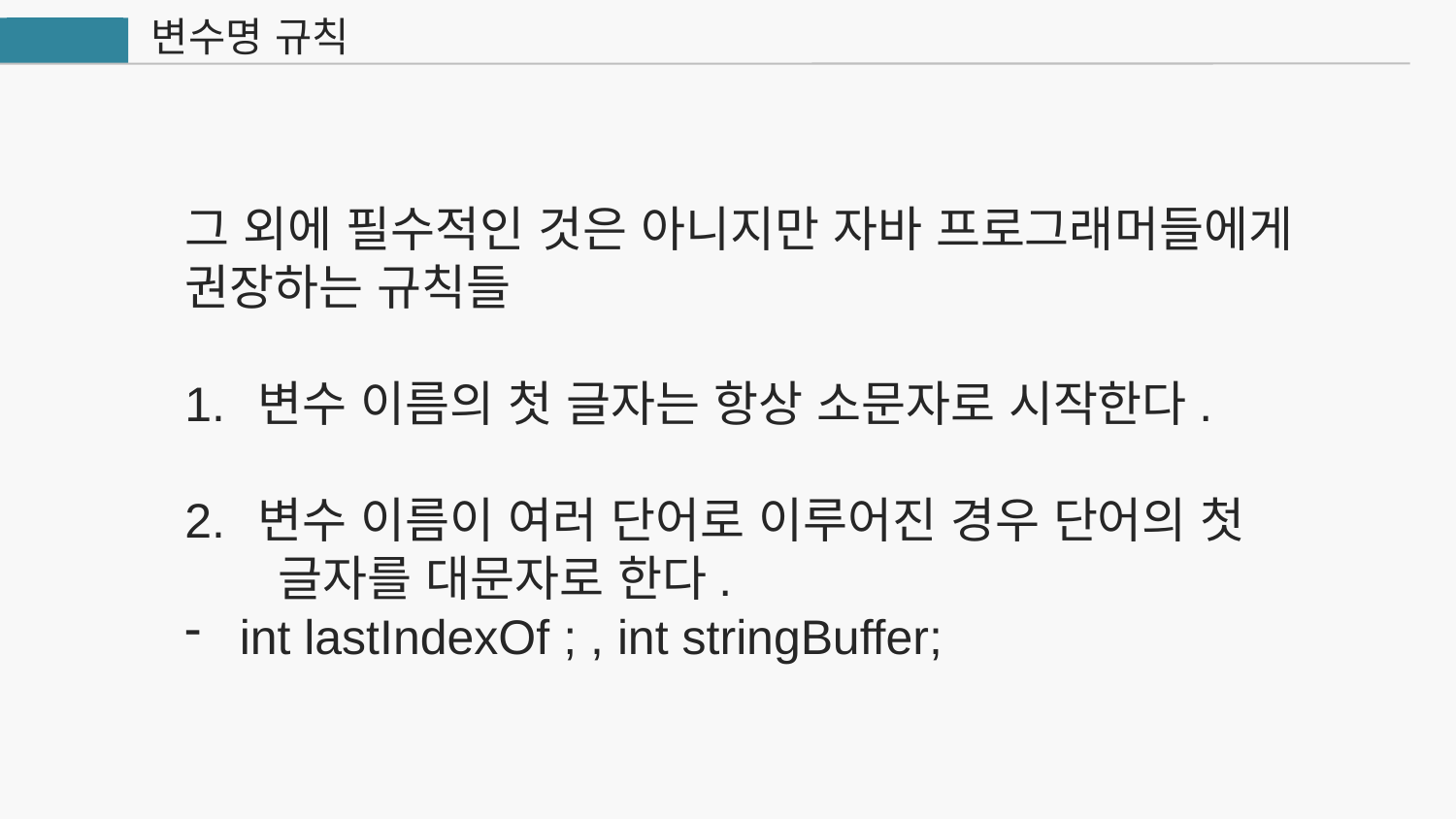

변수명 규칙

자바
그 외에 필수적인 것은 아니지만 자바 프로그래머들에게
권장하는 규칙들

변수 이름의 첫 글자는 항상 소문자로 시작한다.

변수 이름이 여러 단어로 이루어진 경우 단어의 첫
      글자를 대문자로 한다.
int lastIndexOf ; , int stringBuffer;